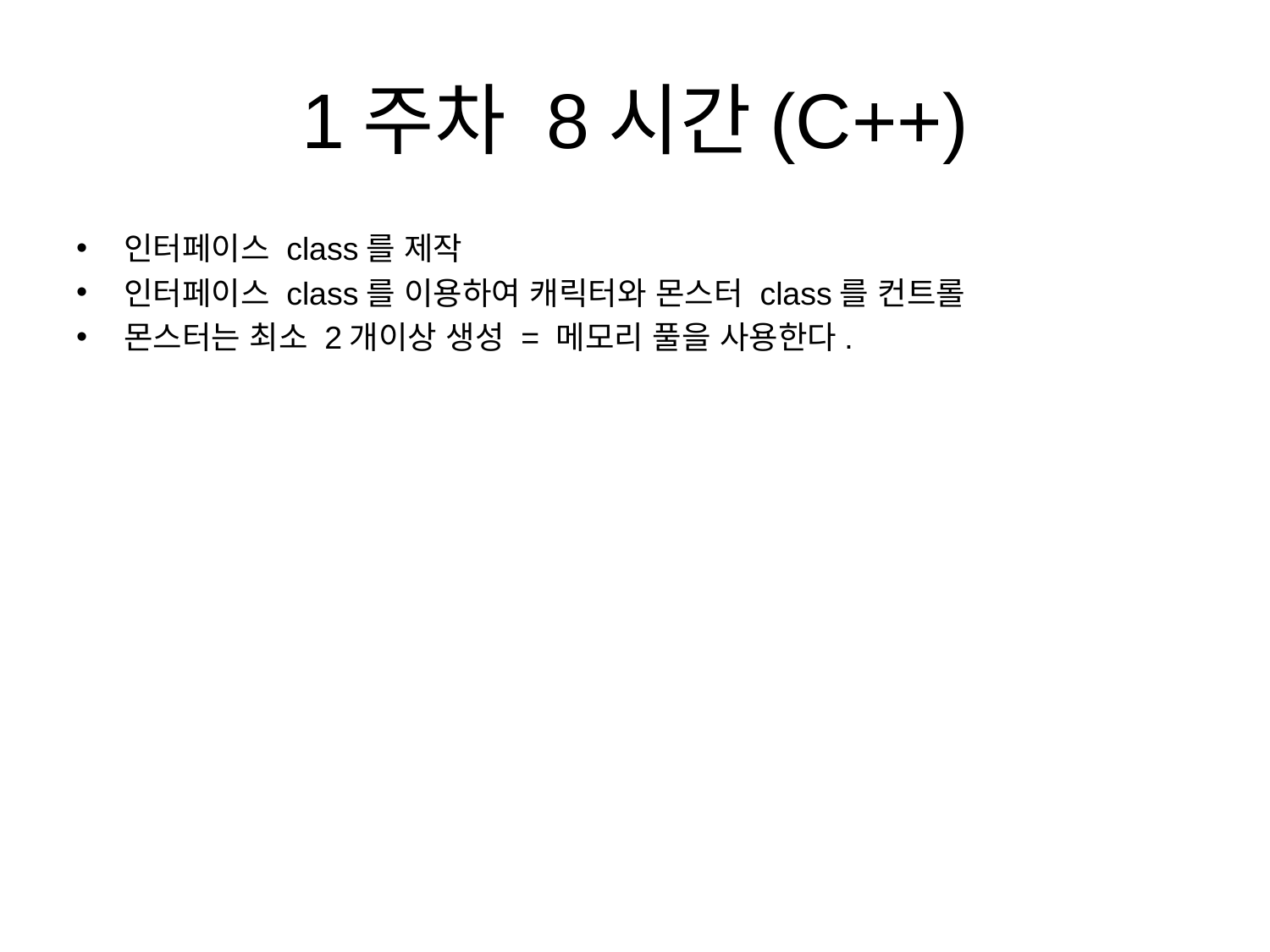

# 1주차 8시간(C++)
인터페이스 class를 제작
인터페이스 class를 이용하여 캐릭터와 몬스터 class를 컨트롤
몬스터는 최소 2개이상 생성 = 메모리 풀을 사용한다.